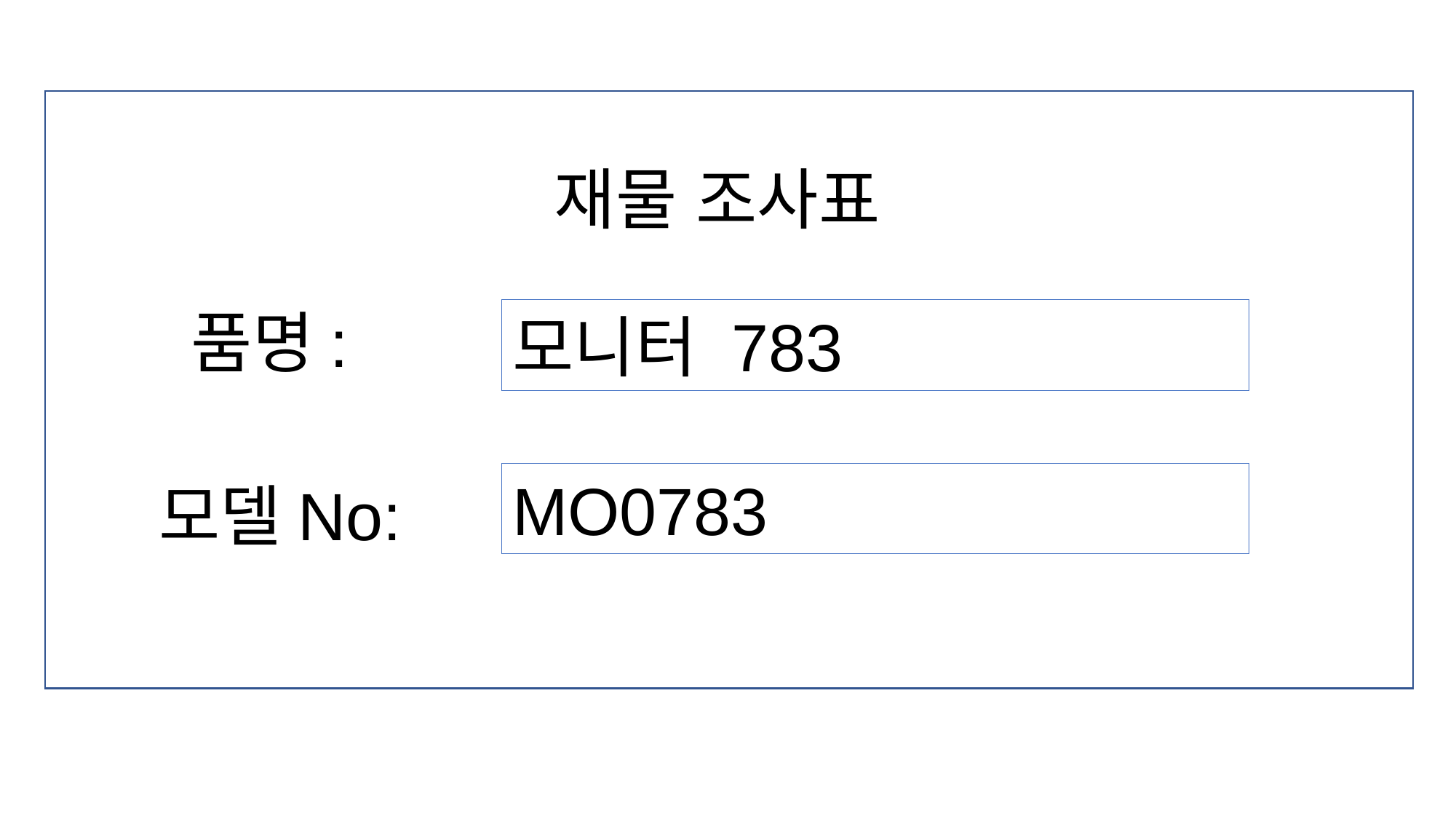

재물 조사표
품명:
모니터 783
MO0783
모델No: